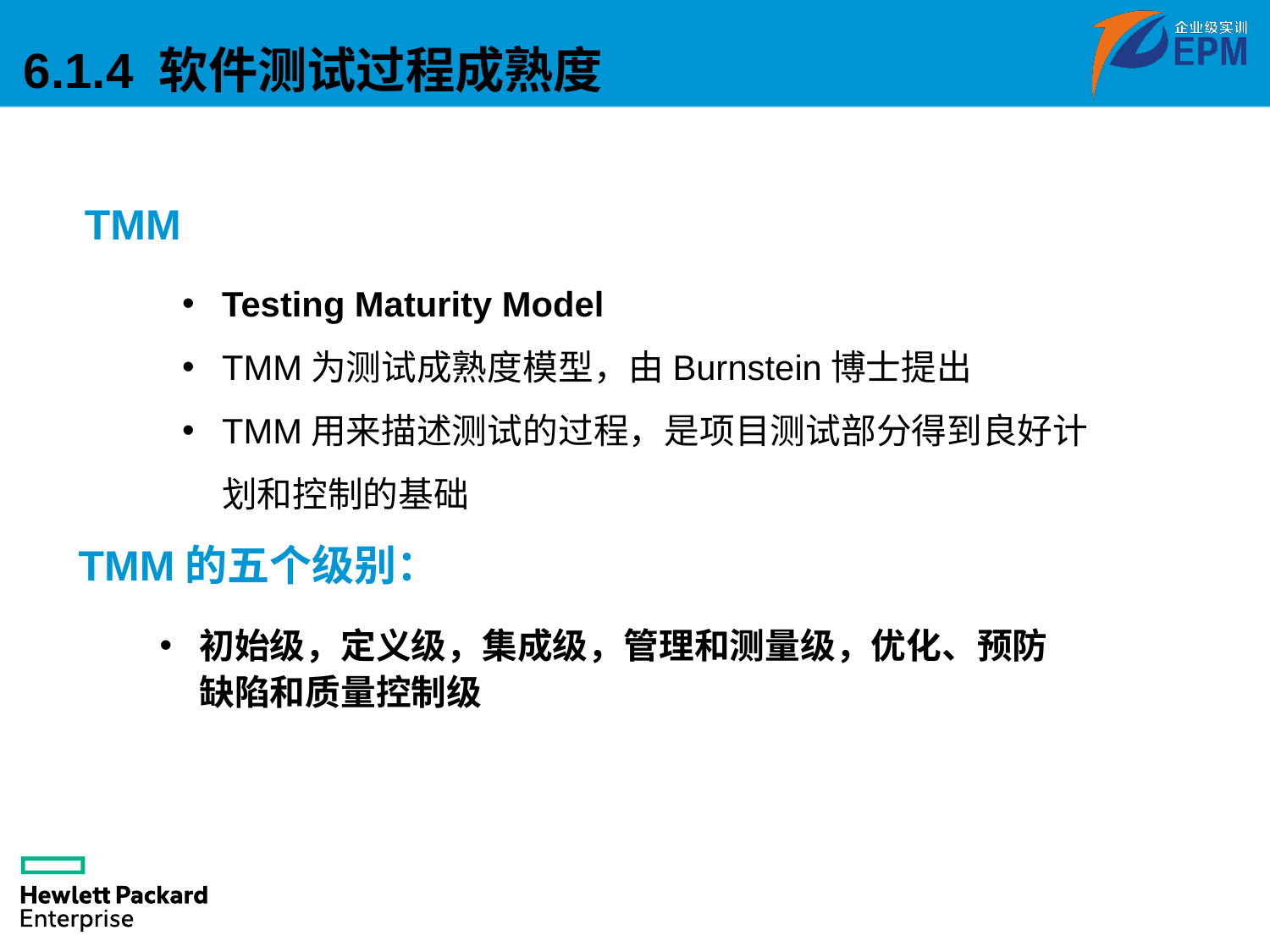

6.1.4 软件测试过程成熟度
TMM
Testing Maturity Model
TMM为测试成熟度模型，由Burnstein博士提出
TMM用来描述测试的过程，是项目测试部分得到良好计划和控制的基础
TMM的五个级别：
初始级，定义级，集成级，管理和测量级，优化、预防缺陷和质量控制级